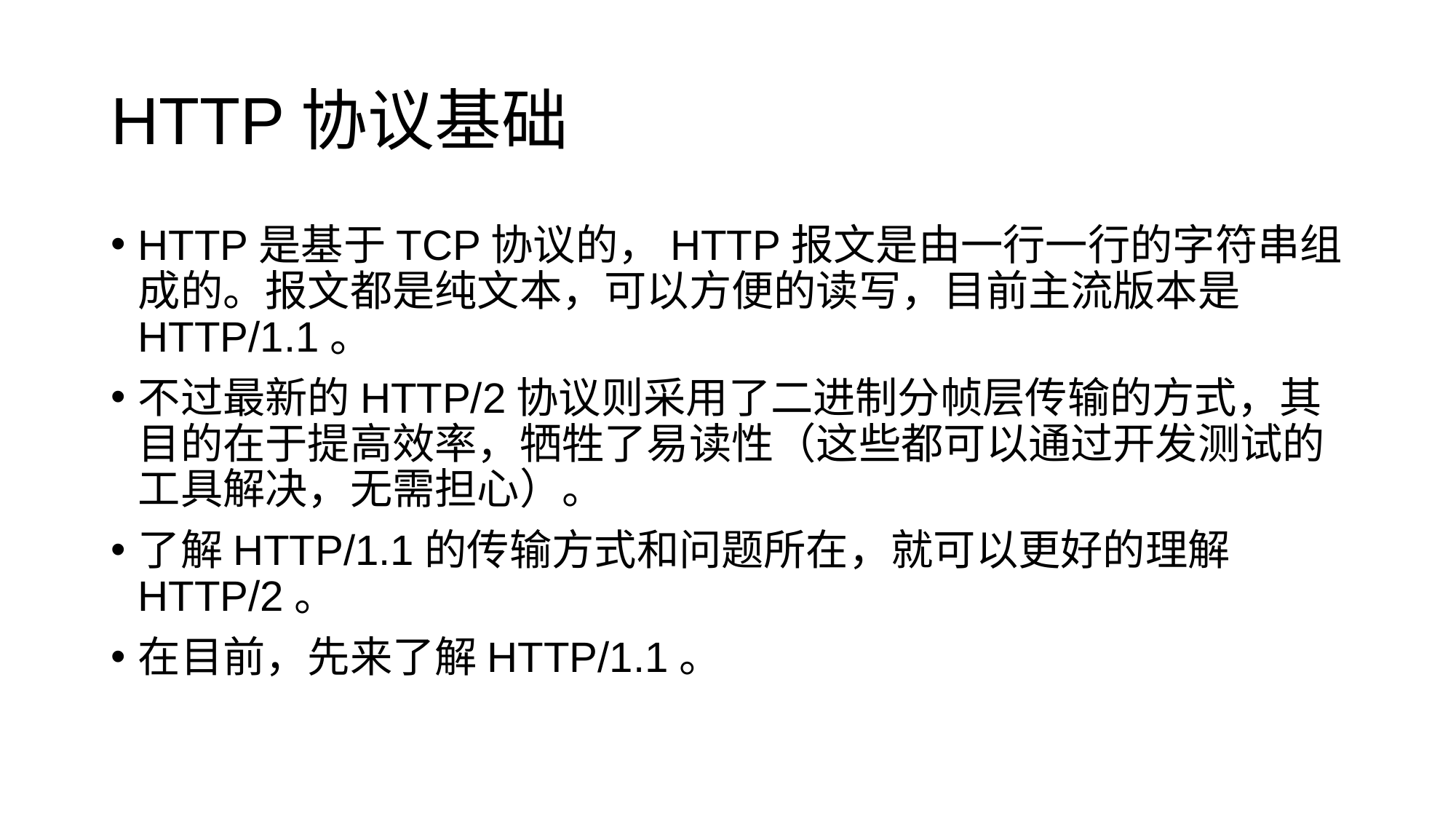

# HTTP协议基础
HTTP是基于TCP协议的，HTTP报文是由一行一行的字符串组成的。报文都是纯文本，可以方便的读写，目前主流版本是HTTP/1.1。
不过最新的HTTP/2协议则采用了二进制分帧层传输的方式，其目的在于提高效率，牺牲了易读性（这些都可以通过开发测试的工具解决，无需担心）。
了解HTTP/1.1的传输方式和问题所在，就可以更好的理解HTTP/2。
在目前，先来了解HTTP/1.1。